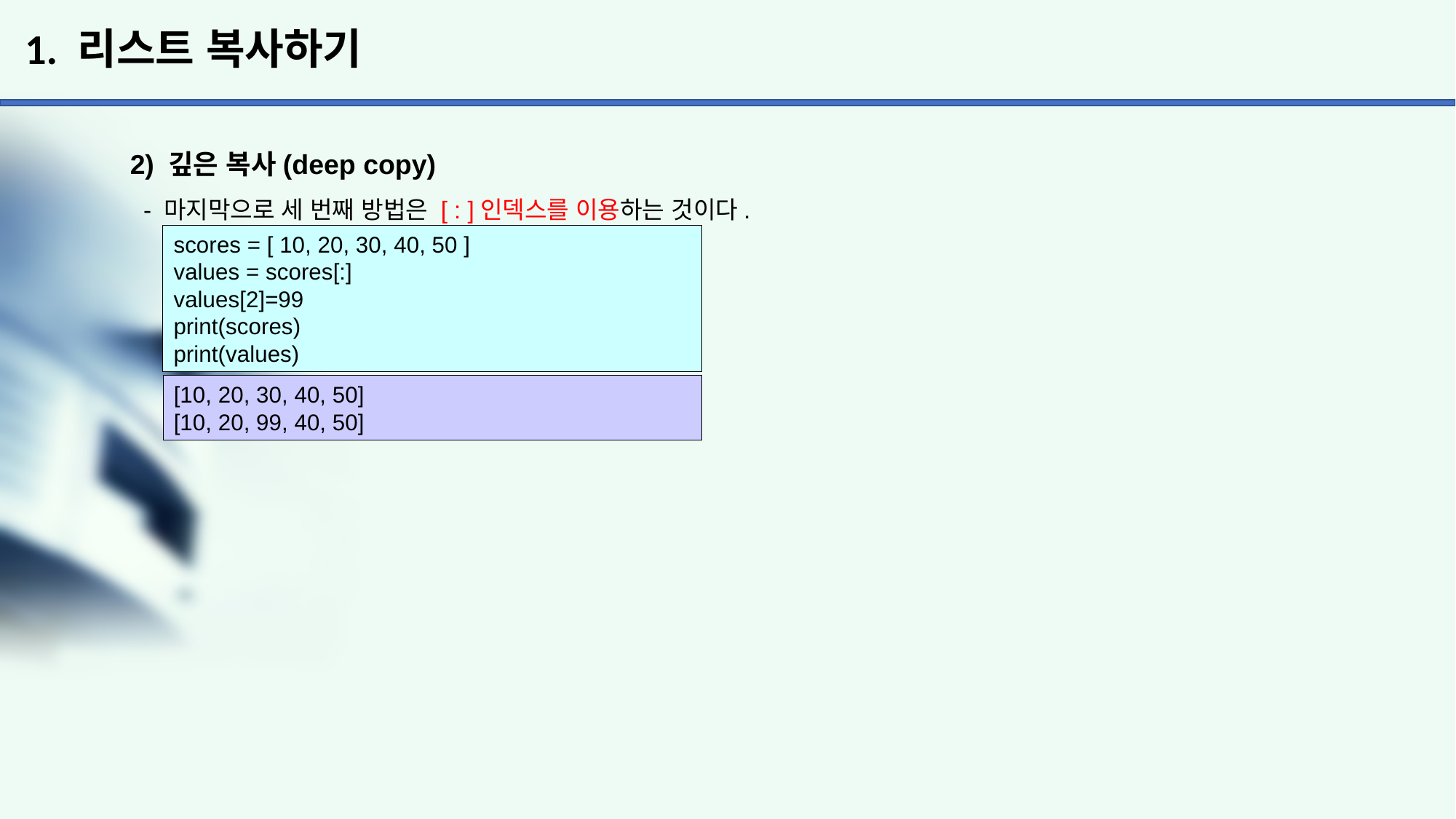

# 1. 리스트 복사하기
2) 깊은 복사(deep copy)
  - 마지막으로 세 번째 방법은 [ : ]인덱스를 이용하는 것이다.

scores = [ 10, 20, 30, 40, 50 ]
values = scores[:]
values[2]=99
print(scores)
print(values)
[10, 20, 30, 40, 50]
[10, 20, 99, 40, 50]